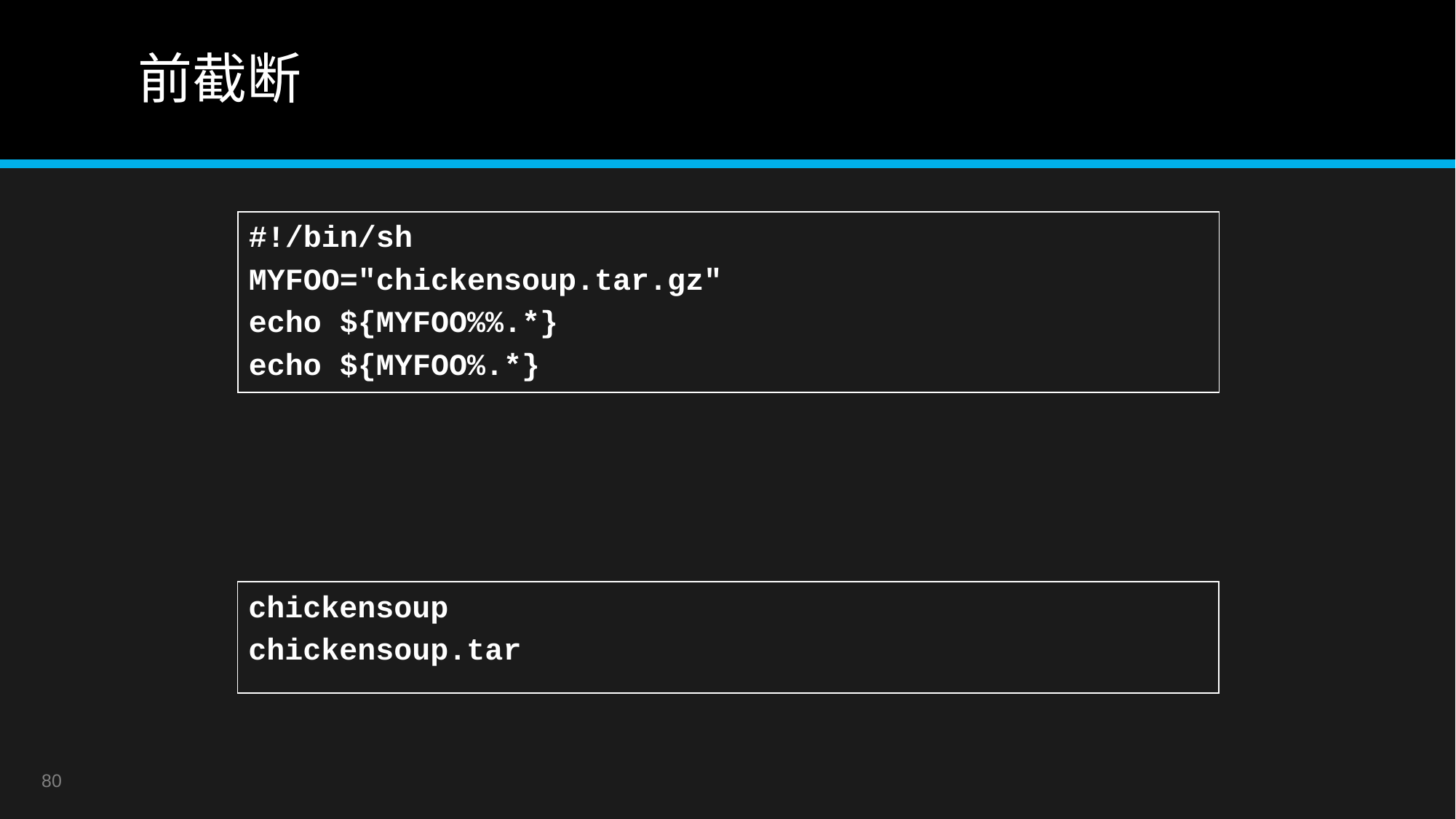

# 前截断
#!/bin/sh
MYFOO="chickensoup.tar.gz"
echo ${MYFOO%%.*}
echo ${MYFOO%.*}
chickensoup
chickensoup.tar
80